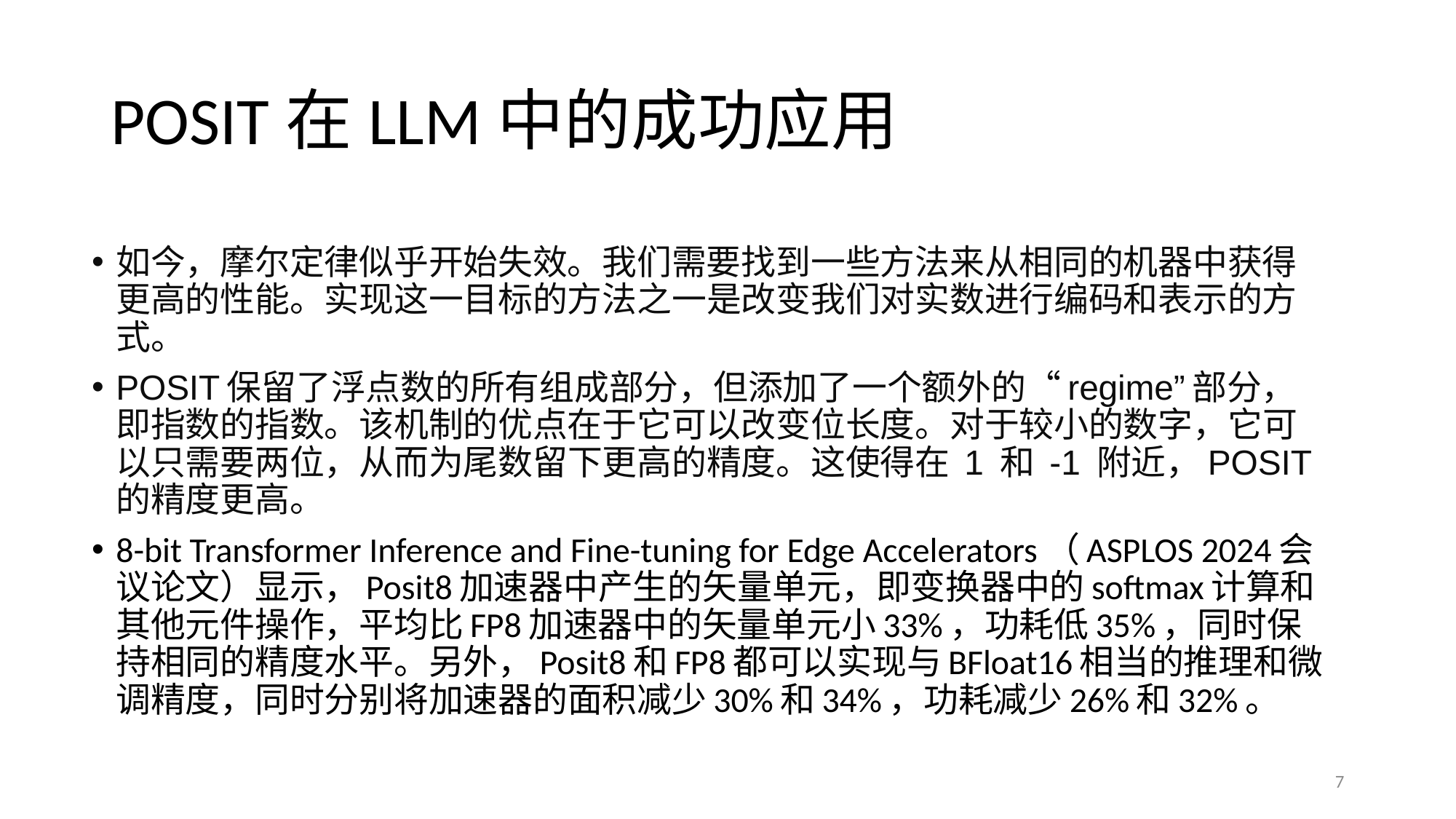

# POSIT在LLM中的成功应用
如今，摩尔定律似乎开始失效。我们需要找到一些方法来从相同的机器中获得更高的性能。实现这一目标的方法之一是改变我们对实数进行编码和表示的方式。
POSIT保留了浮点数的所有组成部分，但添加了一个额外的“regime”部分，即指数的指数。该机制的优点在于它可以改变位长度。对于较小的数字，它可以只需要两位，从而为尾数留下更高的精度。这使得在 1 和 -1 附近，POSIT的精度更高。
8-bit Transformer Inference and Fine-tuning for Edge Accelerators（ASPLOS 2024会议论文）显示，Posit8加速器中产生的矢量单元，即变换器中的softmax计算和其他元件操作，平均比FP8加速器中的矢量单元小33%，功耗低35%，同时保持相同的精度水平。另外，Posit8和FP8都可以实现与BFloat16相当的推理和微调精度，同时分别将加速器的面积减少30%和34%，功耗减少26%和32%。
7